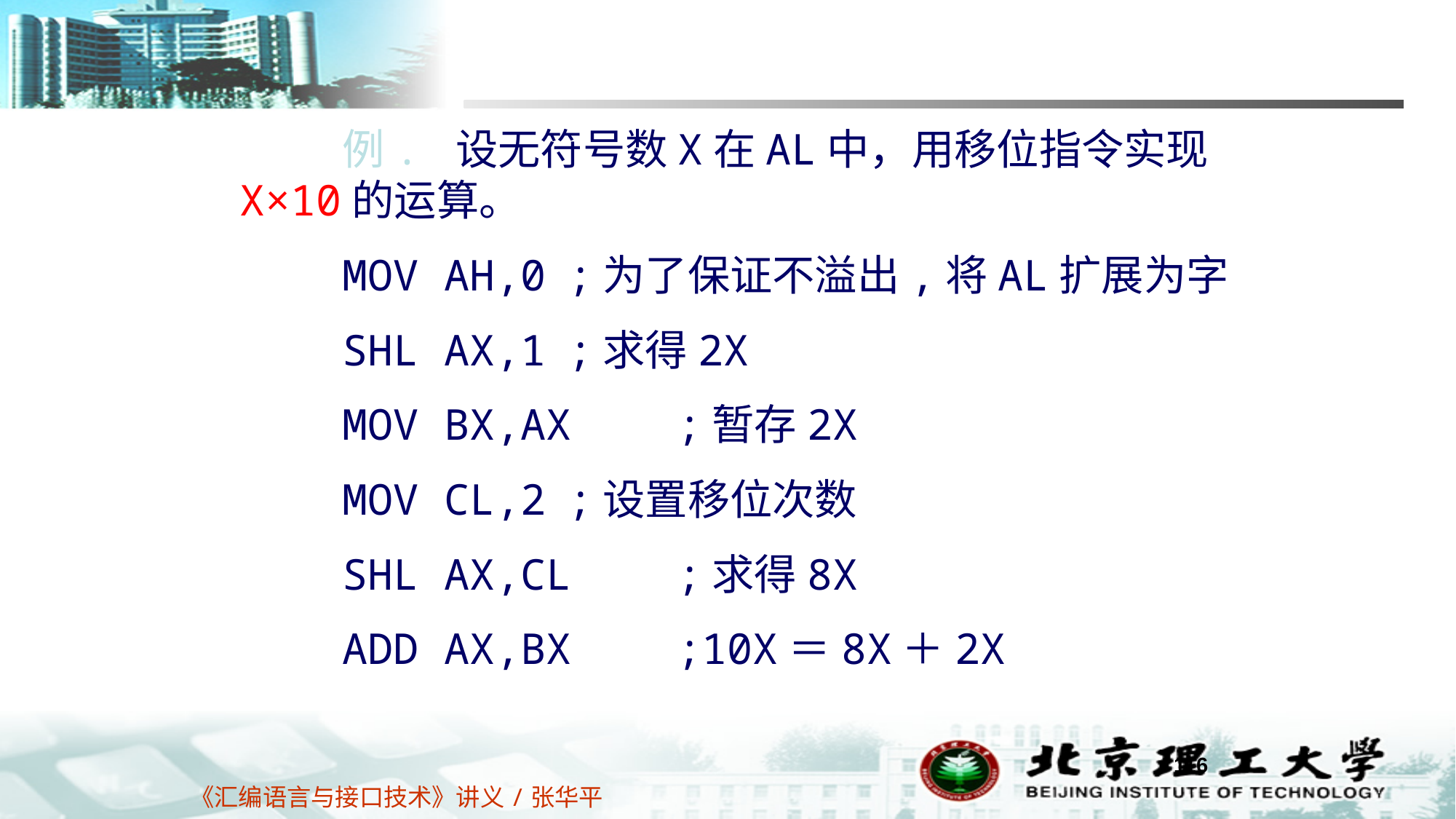

例. 设无符号数X在AL中，用移位指令实现X×10的运算。
MOV AH,0	;为了保证不溢出,将AL扩展为字
SHL AX,1	;求得2X
MOV BX,AX 	;暂存2X
MOV CL,2	;设置移位次数
SHL AX,CL 	;求得8X
ADD AX,BX 	;10X＝8X＋2X
116